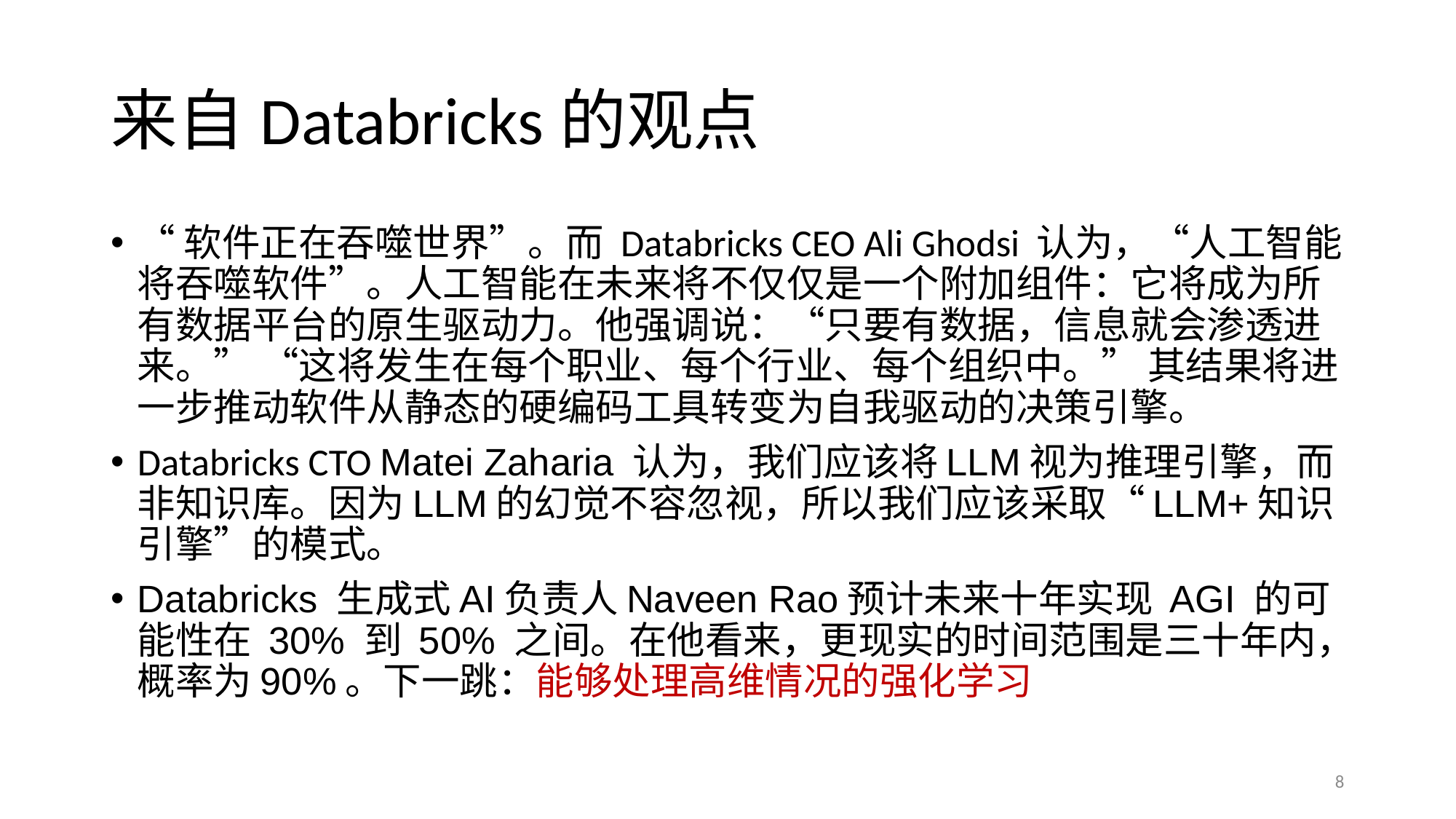

# 来自Databricks的观点
“软件正在吞噬世界”。而 Databricks CEO Ali Ghodsi 认为，“人工智能将吞噬软件”。人工智能在未来将不仅仅是一个附加组件：它将成为所有数据平台的原生驱动力。他强调说：“只要有数据，信息就会渗透进来。” “这将发生在每个职业、每个行业、每个组织中。” 其结果将进一步推动软件从静态的硬编码工具转变为自我驱动的决策引擎。
Databricks CTO Matei Zaharia 认为，我们应该将LLM视为推理引擎，而非知识库。因为LLM的幻觉不容忽视，所以我们应该采取“LLM+知识引擎”的模式。
Databricks 生成式AI负责人Naveen Rao预计未来十年实现 AGI 的可能性在 30% 到 50% 之间。在他看来，更现实的时间范围是三十年内，概率为90%。下一跳：能够处理高维情况的强化学习

8